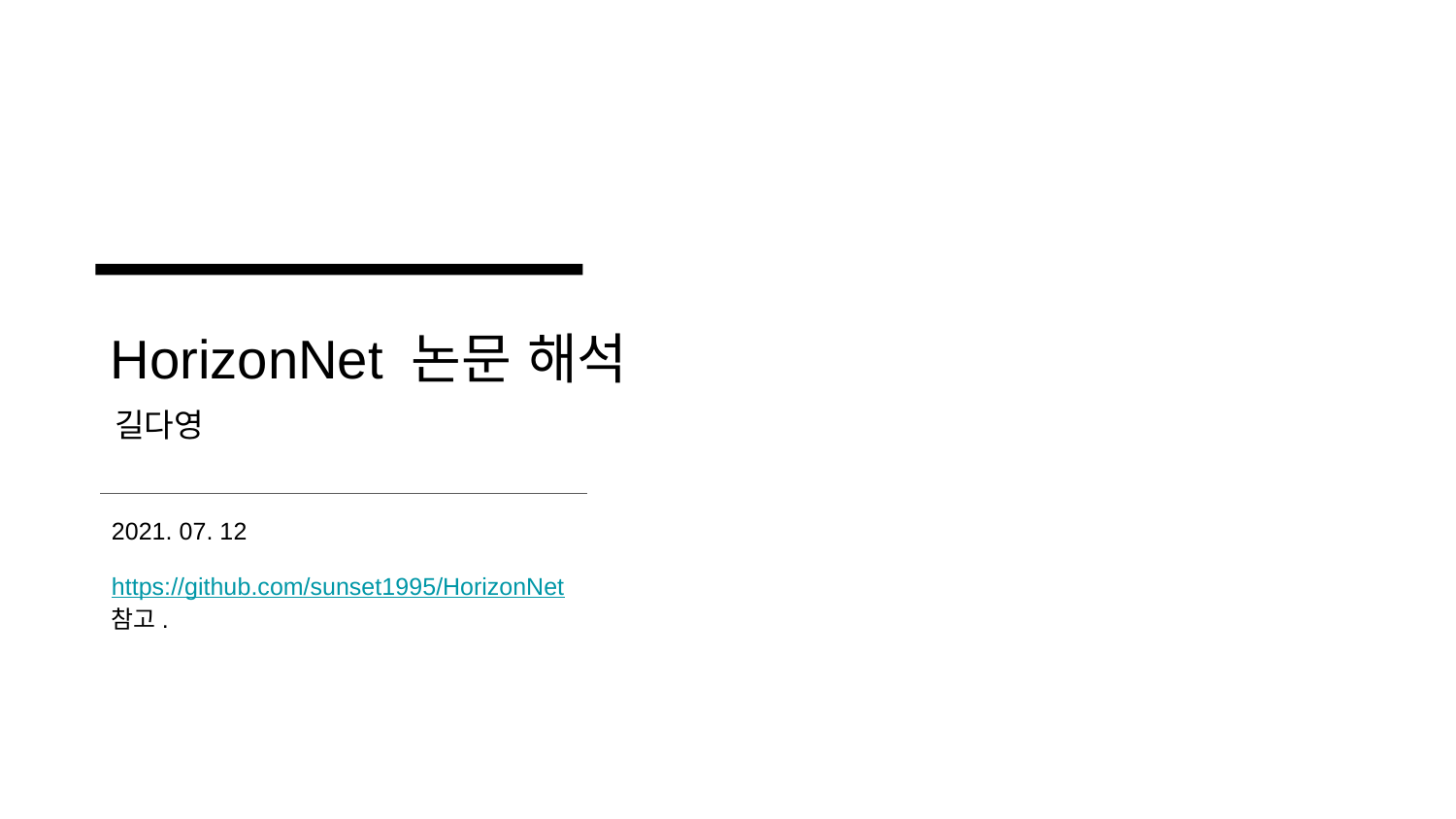

HorizonNet 논문 해석
길다영
2021. 07. 12

https://github.com/sunset1995/HorizonNet 참고.